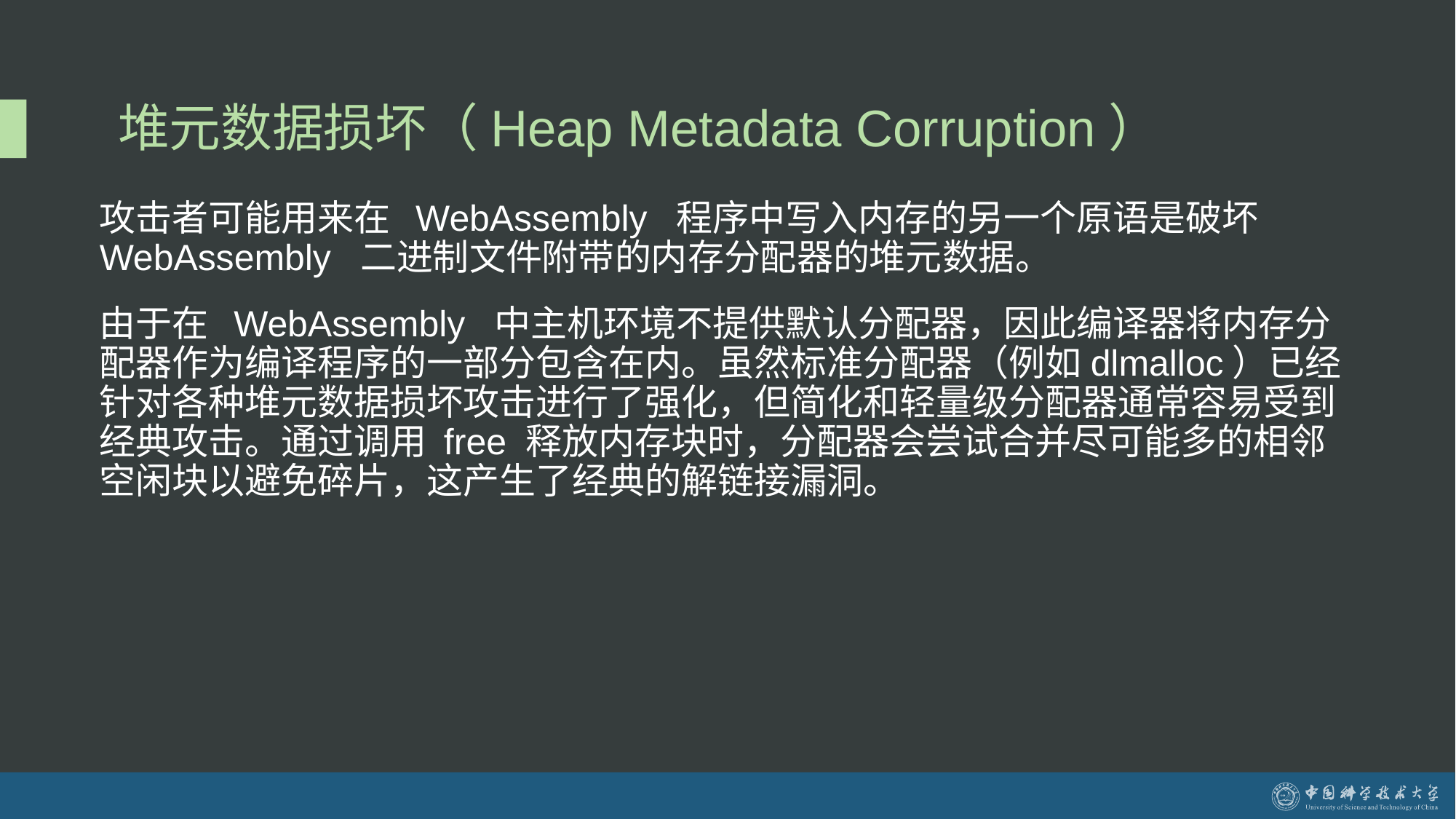

# 堆元数据损坏（Heap Metadata Corruption）
攻击者可能用来在  WebAssembly  程序中写入内存的另一个原语是破坏WebAssembly  二进制文件附带的内存分配器的堆元数据。
由于在  WebAssembly  中主机环境不提供默认分配器，因此编译器将内存分配器作为编译程序的一部分包含在内。虽然标准分配器（例如dlmalloc）已经针对各种堆元数据损坏攻击进行了强化，但简化和轻量级分配器通常容易受到经典攻击。通过调用 free 释放内存块时，分配器会尝试合并尽可能多的相邻空闲块以避免碎片，这产生了经典的解链接漏洞。